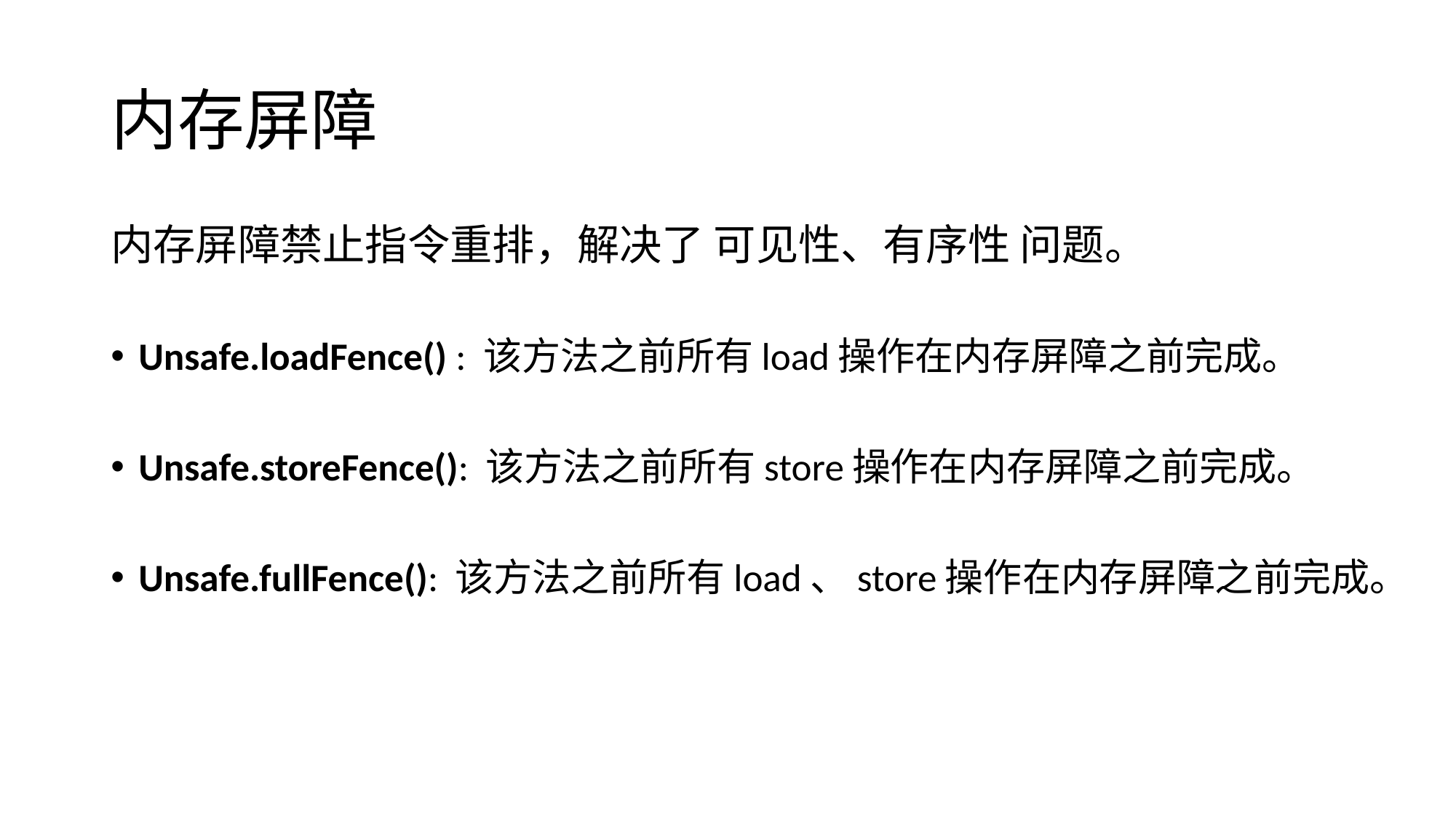

# 内存屏障
内存屏障禁止指令重排，解决了 可见性、有序性 问题。
Unsafe.loadFence() : 该方法之前所有load操作在内存屏障之前完成。

Unsafe.storeFence(): 该方法之前所有store操作在内存屏障之前完成。

Unsafe.fullFence(): 该方法之前所有load、store操作在内存屏障之前完成。